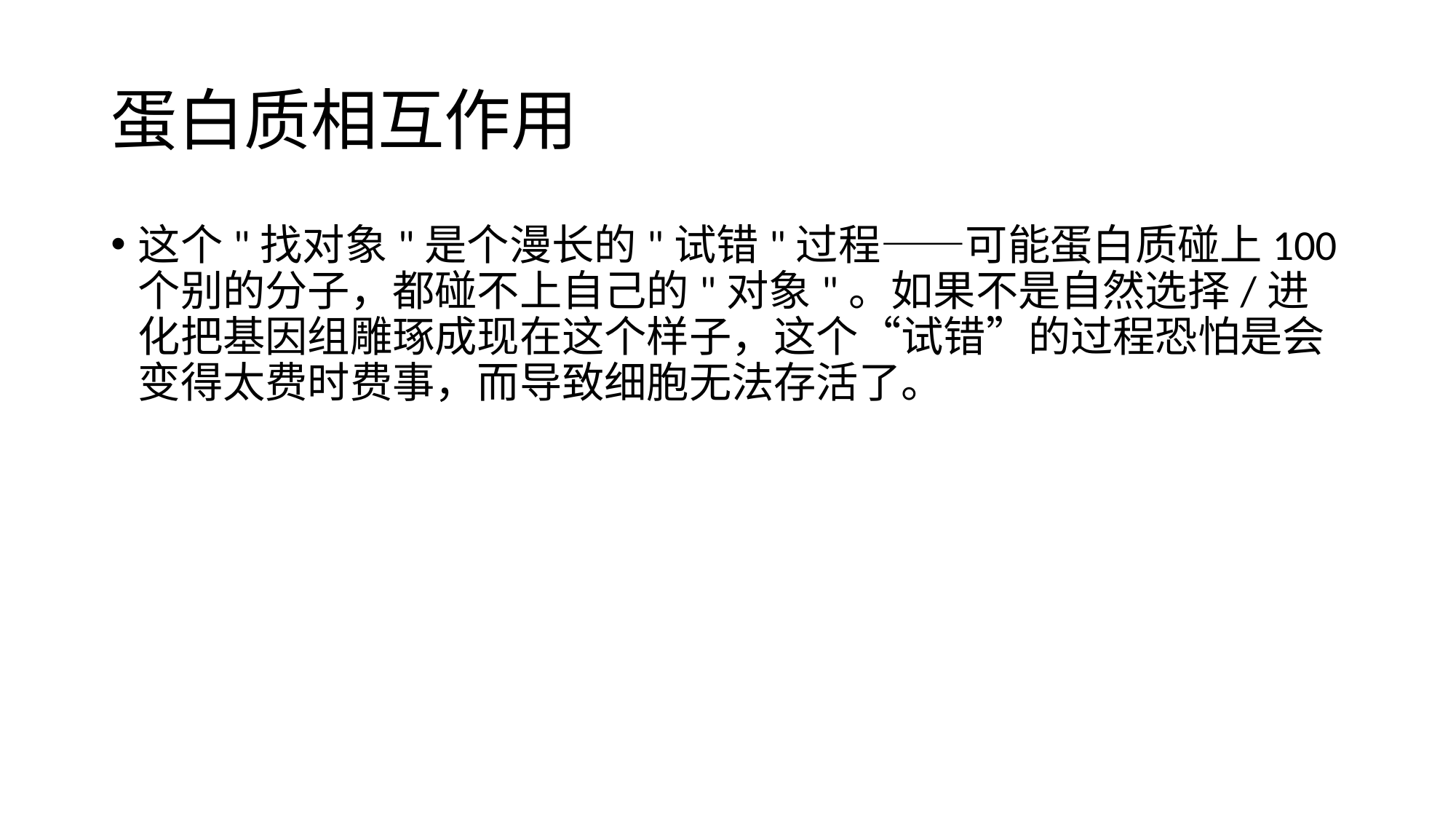

# 蛋白质相互作用
这个"找对象"是个漫长的"试错"过程——可能蛋白质碰上100个别的分子，都碰不上自己的"对象"。如果不是自然选择/进化把基因组雕琢成现在这个样子，这个“试错”的过程恐怕是会变得太费时费事，而导致细胞无法存活了。